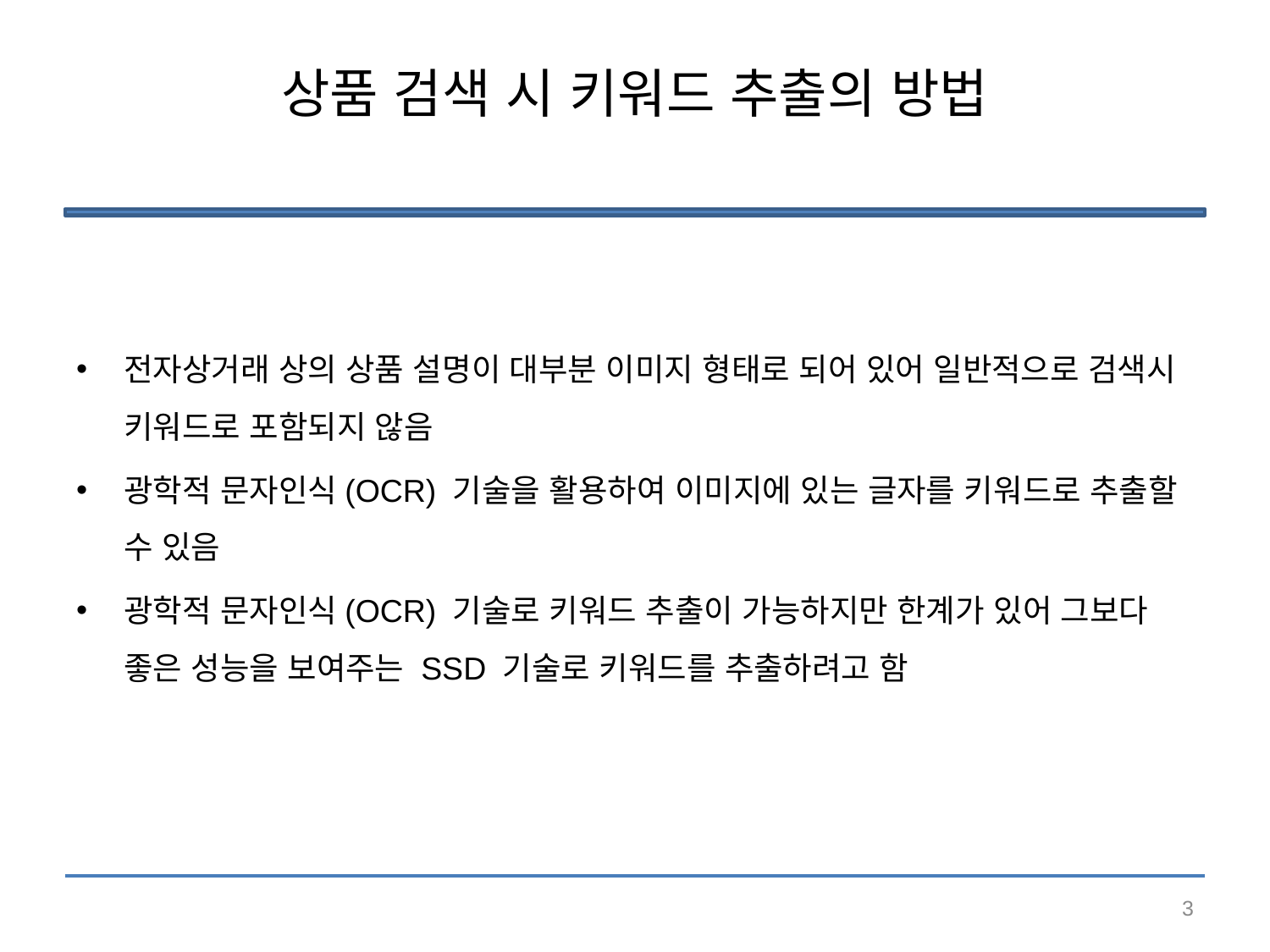

# 상품 검색 시 키워드 추출의 방법
전자상거래 상의 상품 설명이 대부분 이미지 형태로 되어 있어 일반적으로 검색시 키워드로 포함되지 않음
광학적 문자인식(OCR) 기술을 활용하여 이미지에 있는 글자를 키워드로 추출할 수 있음
광학적 문자인식(OCR) 기술로 키워드 추출이 가능하지만 한계가 있어 그보다 좋은 성능을 보여주는 SSD 기술로 키워드를 추출하려고 함

3